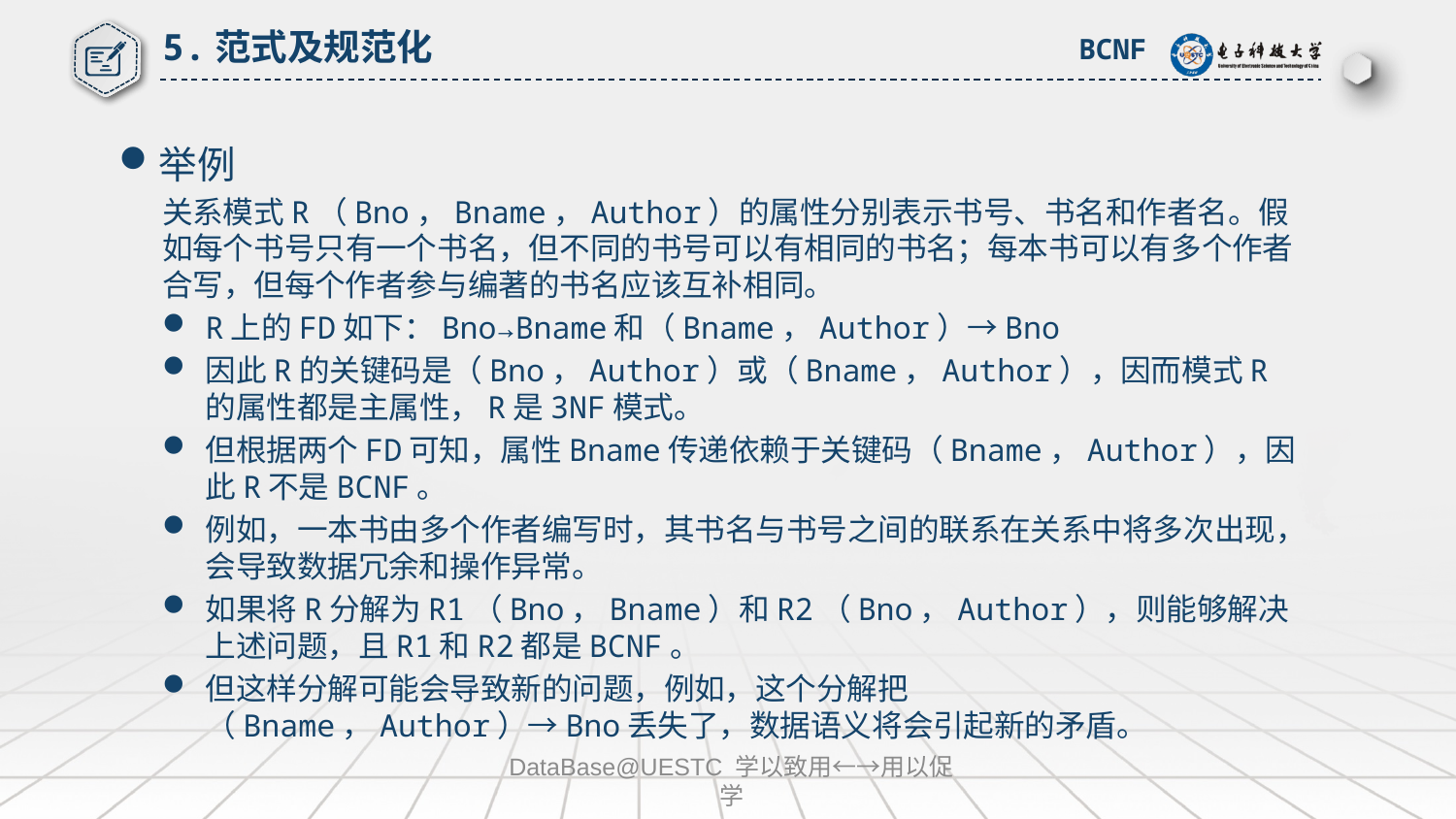

# 5.范式及规范化
BCNF
举例
关系模式R（Bno，Bname，Author）的属性分别表示书号、书名和作者名。假如每个书号只有一个书名，但不同的书号可以有相同的书名；每本书可以有多个作者合写，但每个作者参与编著的书名应该互补相同。
R上的FD如下：Bno→Bname和（Bname，Author）→Bno
因此R的关键码是（Bno，Author）或（Bname，Author），因而模式R的属性都是主属性，R是3NF模式。
但根据两个FD可知，属性Bname传递依赖于关键码（Bname，Author），因此R不是BCNF。
例如，一本书由多个作者编写时，其书名与书号之间的联系在关系中将多次出现，会导致数据冗余和操作异常。
如果将R分解为R1（Bno，Bname）和R2（Bno，Author），则能够解决上述问题，且R1和R2都是BCNF。
但这样分解可能会导致新的问题，例如，这个分解把（Bname，Author）→Bno丢失了，数据语义将会引起新的矛盾。
51
DataBase@UESTC 学以致用←→用以促学